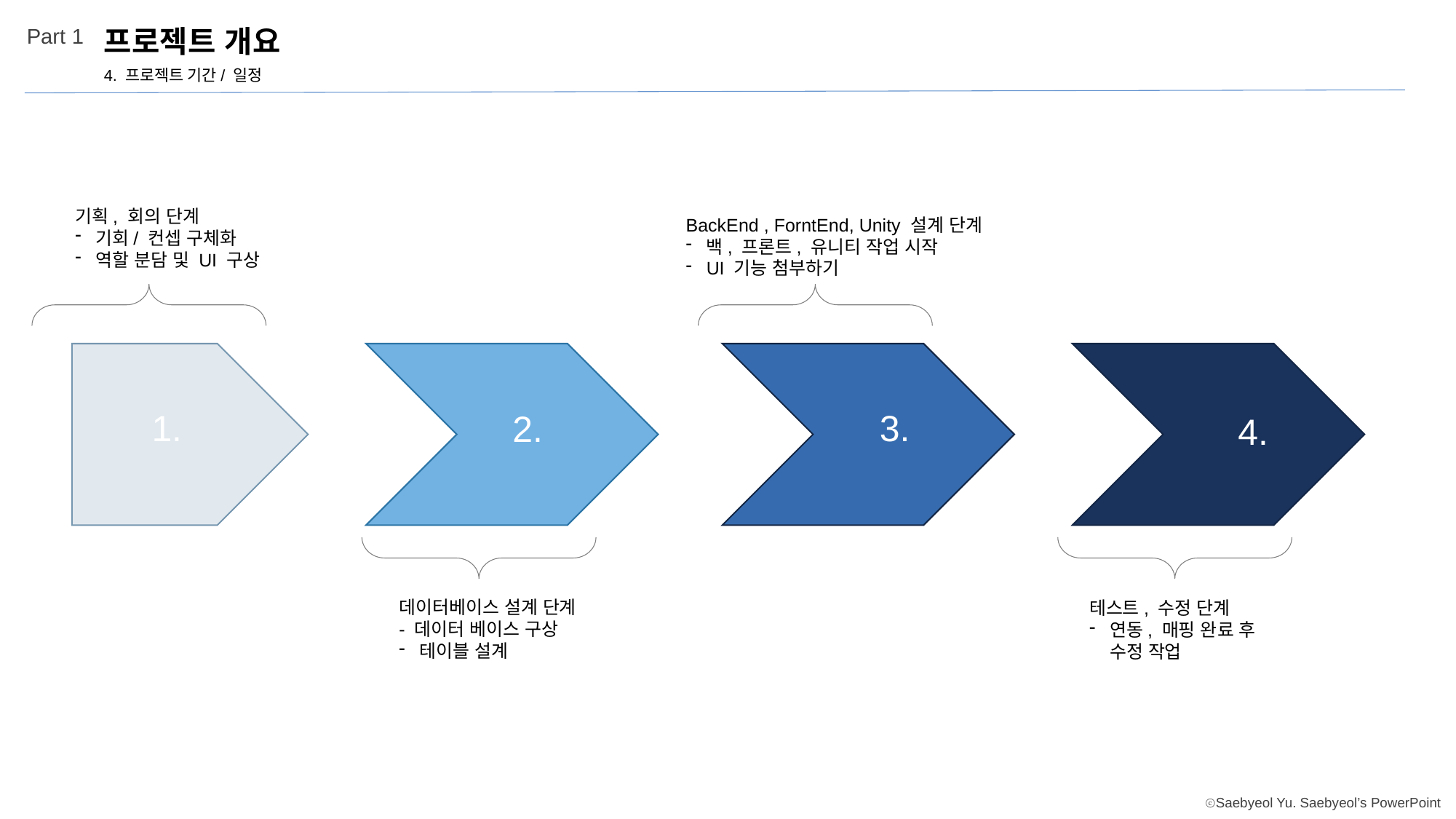

Part 1
프로젝트 개요
4. 프로젝트 기간/ 일정

기획, 회의 단계
기회/ 컨셉 구체화
역할 분담 및 UI 구상
BackEnd , ForntEnd, Unity 설계 단계
백, 프론트, 유니티 작업 시작
UI 기능 첨부하기

1.
3.
2.
4.

데이터베이스 설계 단계
- 데이터 베이스 구상
테이블 설계

테스트, 수정 단계
연동, 매핑 완료 후 수정 작업